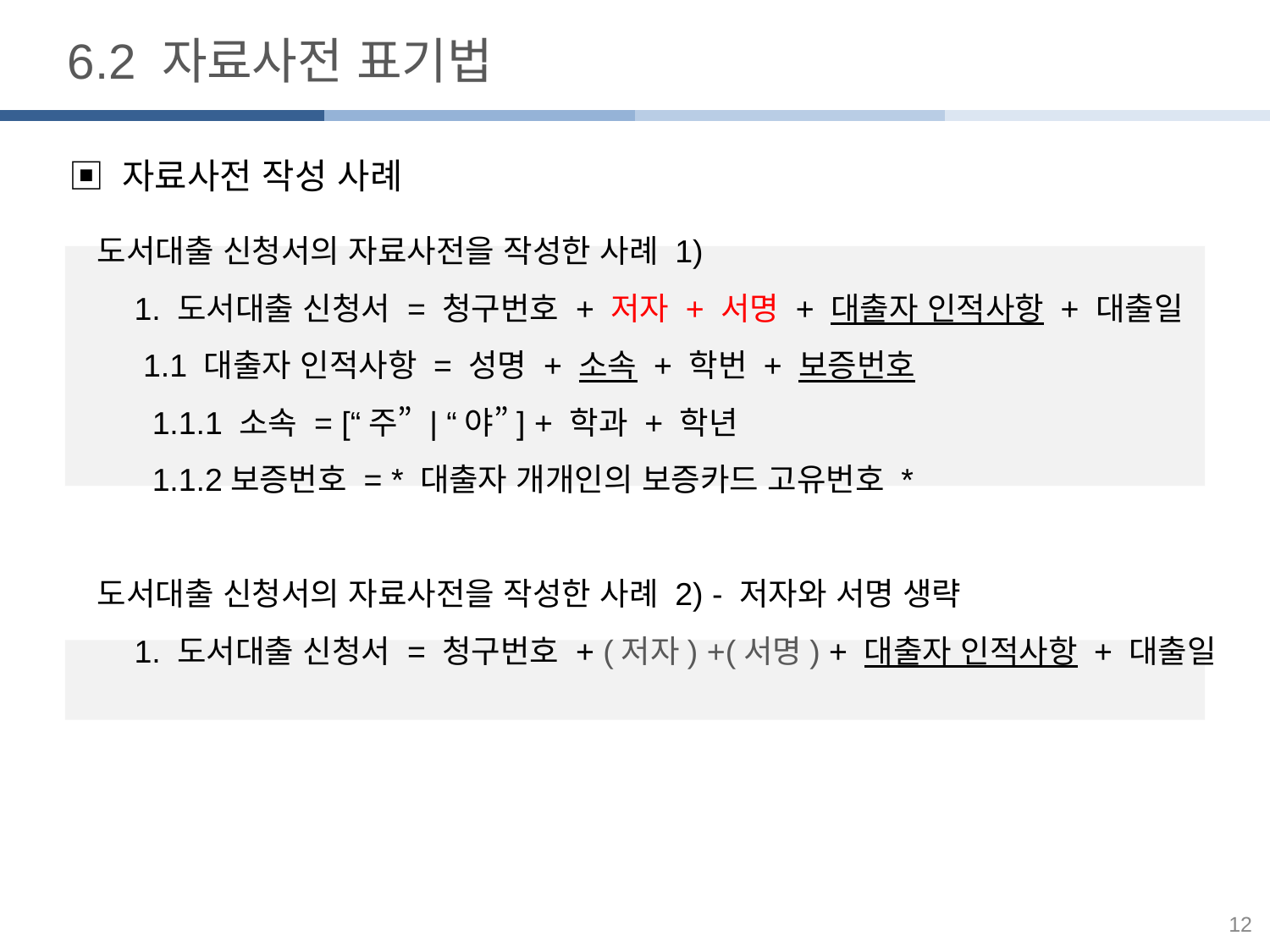

6.2 자료사전 표기법
▣ 자료사전 작성 사례

도서대출 신청서의 자료사전을 작성한 사례 1)
1. 도서대출 신청서 = 청구번호 + 저자 + 서명 + 대출자 인적사항 + 대출일
 1.1 대출자 인적사항 = 성명 + 소속 + 학번 + 보증번호
  1.1.1 소속 = [“주” | “야”] + 학과 + 학년
  1.1.2보증번호 = * 대출자 개개인의 보증카드 고유번호 *

도서대출 신청서의 자료사전을 작성한 사례 2) - 저자와 서명 생략
1. 도서대출 신청서 = 청구번호 + (저자) +(서명) + 대출자 인적사항 + 대출일

12